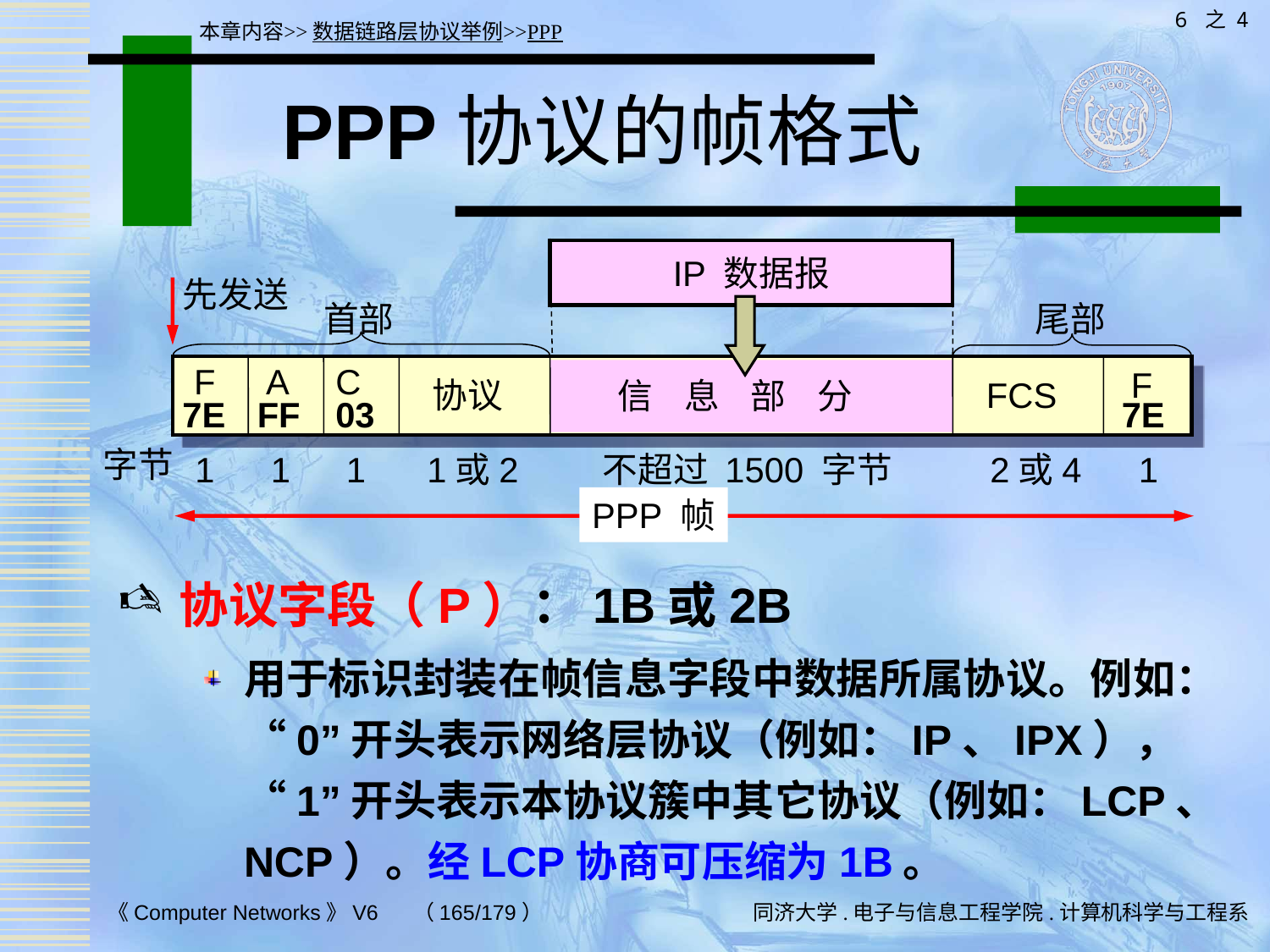

6 之 4
本章内容>>数据链路层协议举例>>PPP
# PPP协议的帧格式

IP 数据报
先发送

首部
尾部

A
F
C
F

FCS
协议
信    息    部    分
7E
FF
03
7E
字节
1
1
1
1或2
不超过 1500 字节
2或4
1
PPP 帧

协议字段（P）：1B或2B
用于标识封装在帧信息字段中数据所属协议。例如：“0”开头表示网络层协议（例如：IP、IPX），“1”开头表示本协议簇中其它协议（例如：LCP、NCP）。经LCP协商可压缩为1B。